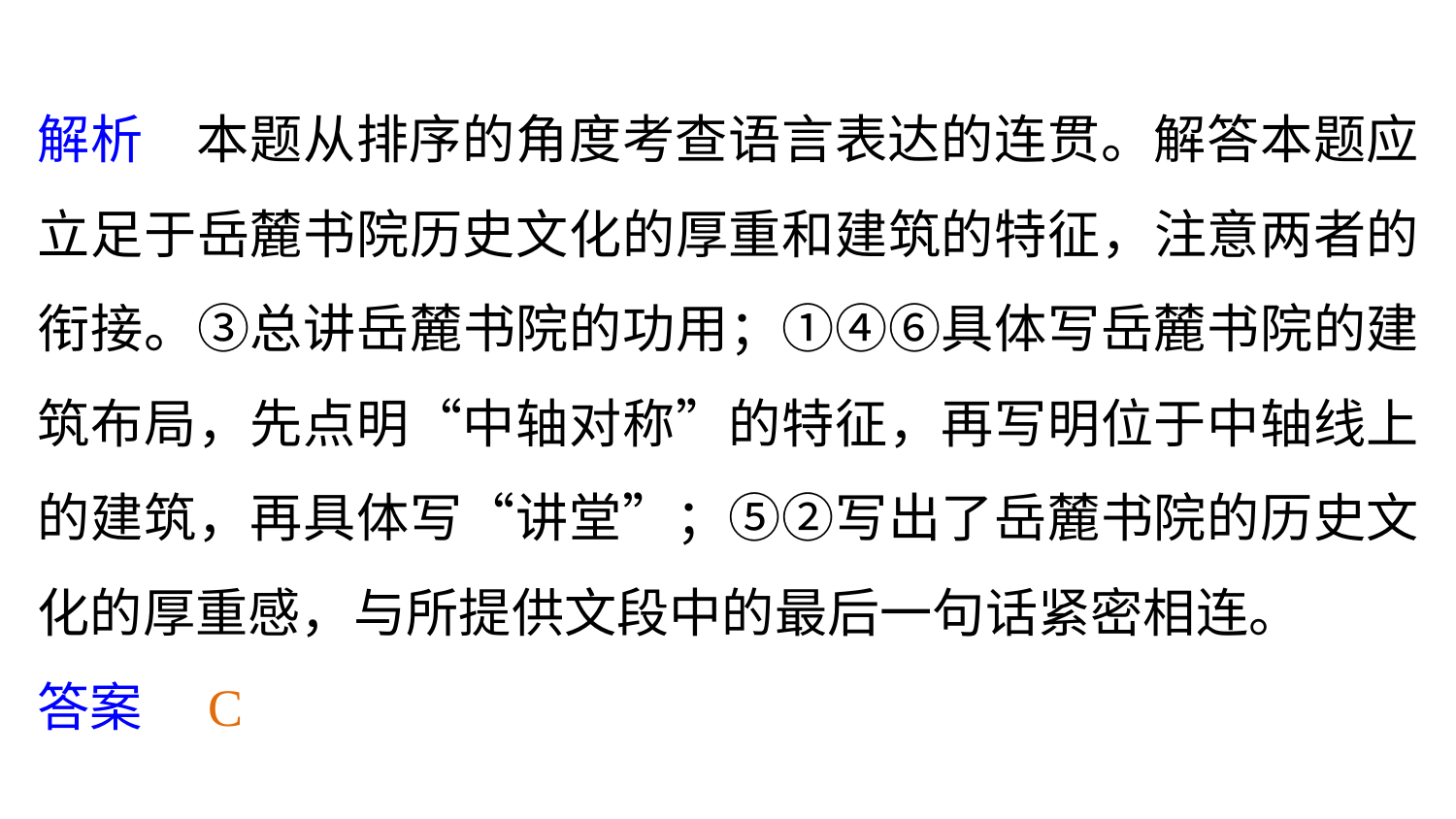

解析　本题从排序的角度考查语言表达的连贯。解答本题应立足于岳麓书院历史文化的厚重和建筑的特征，注意两者的衔接。③总讲岳麓书院的功用；①④⑥具体写岳麓书院的建筑布局，先点明“中轴对称”的特征，再写明位于中轴线上的建筑，再具体写“讲堂”；⑤②写出了岳麓书院的历史文化的厚重感，与所提供文段中的最后一句话紧密相连。
答案　C